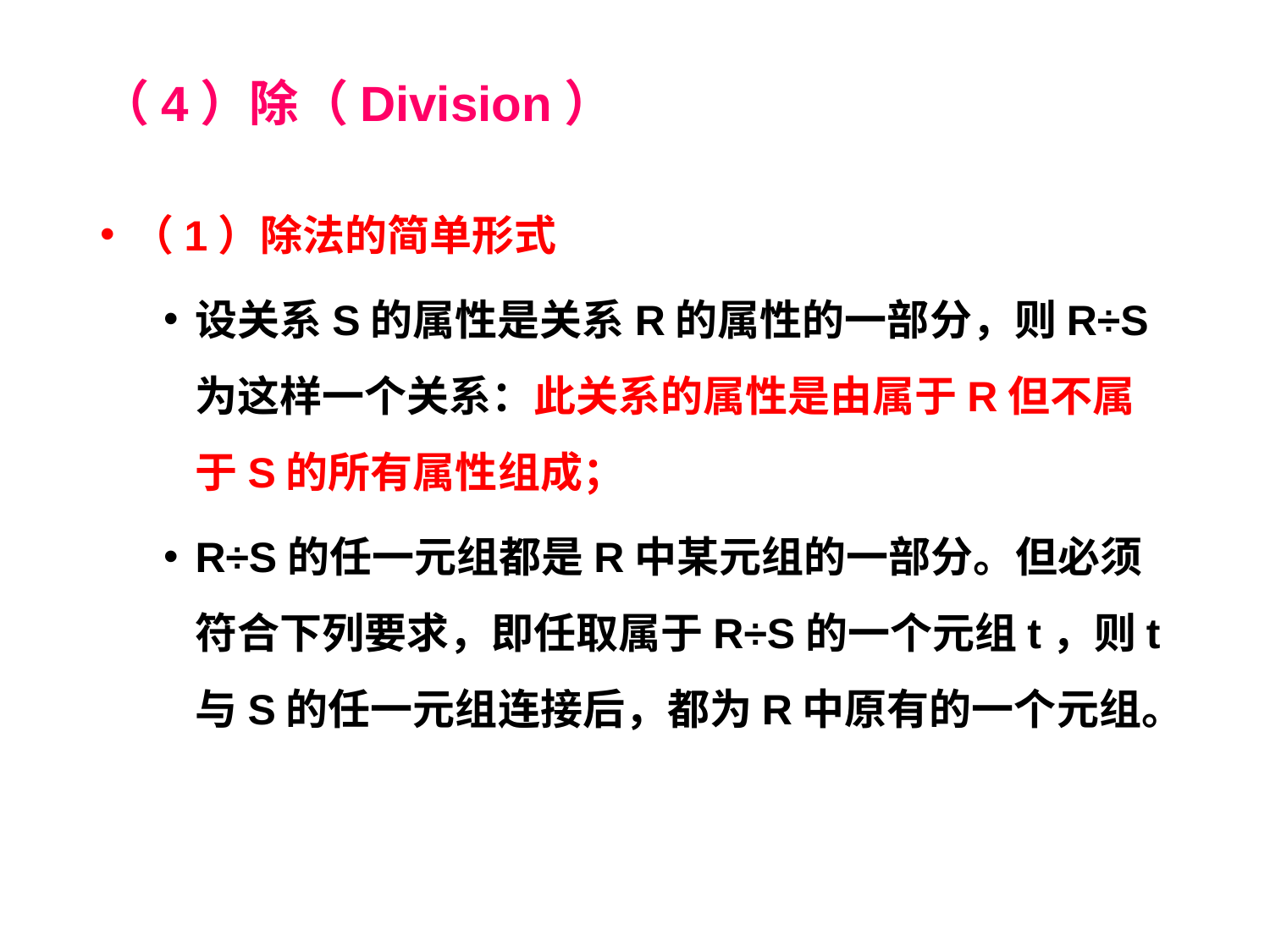

# （4）除（Division）
（1）除法的简单形式
设关系S的属性是关系R的属性的一部分，则R÷S为这样一个关系：此关系的属性是由属于R但不属于S的所有属性组成；
R÷S的任一元组都是R中某元组的一部分。但必须符合下列要求，即任取属于R÷S的一个元组t，则t与S的任一元组连接后，都为R中原有的一个元组。